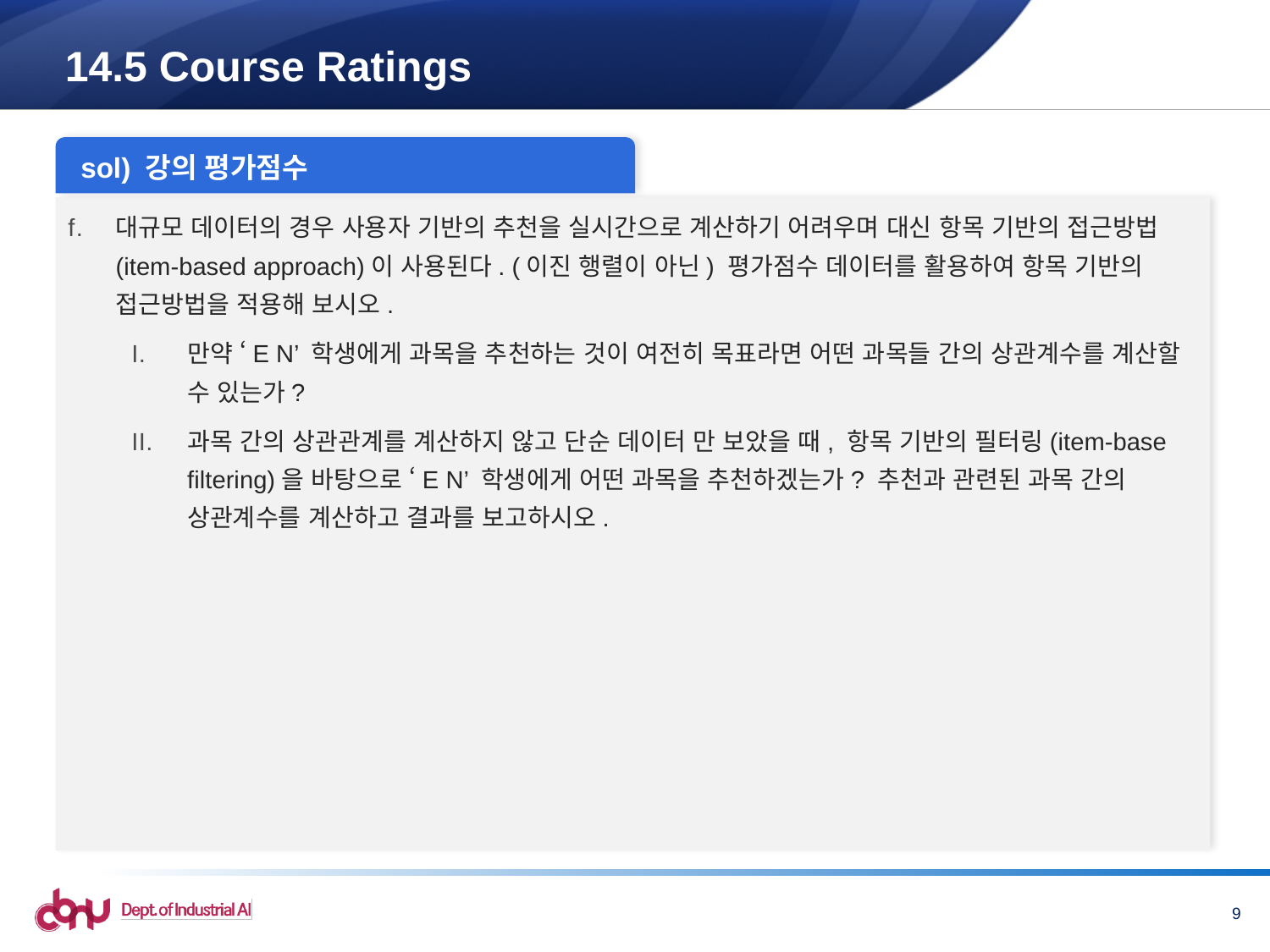

# 14.5 Course Ratings
sol) 강의 평가점수
대규모 데이터의 경우 사용자 기반의 추천을 실시간으로 계산하기 어려우며 대신 항목 기반의 접근방법(item-based approach)이 사용된다. (이진 행렬이 아닌) 평가점수 데이터를 활용하여 항목 기반의 접근방법을 적용해 보시오.
만약 ‘E N’ 학생에게 과목을 추천하는 것이 여전히 목표라면 어떤 과목들 간의 상관계수를 계산할 수 있는가?
과목 간의 상관관계를 계산하지 않고 단순 데이터 만 보았을 때, 항목 기반의 필터링(item-base filtering)을 바탕으로 ‘E N’ 학생에게 어떤 과목을 추천하겠는가? 추천과 관련된 과목 간의 상관계수를 계산하고 결과를 보고하시오.